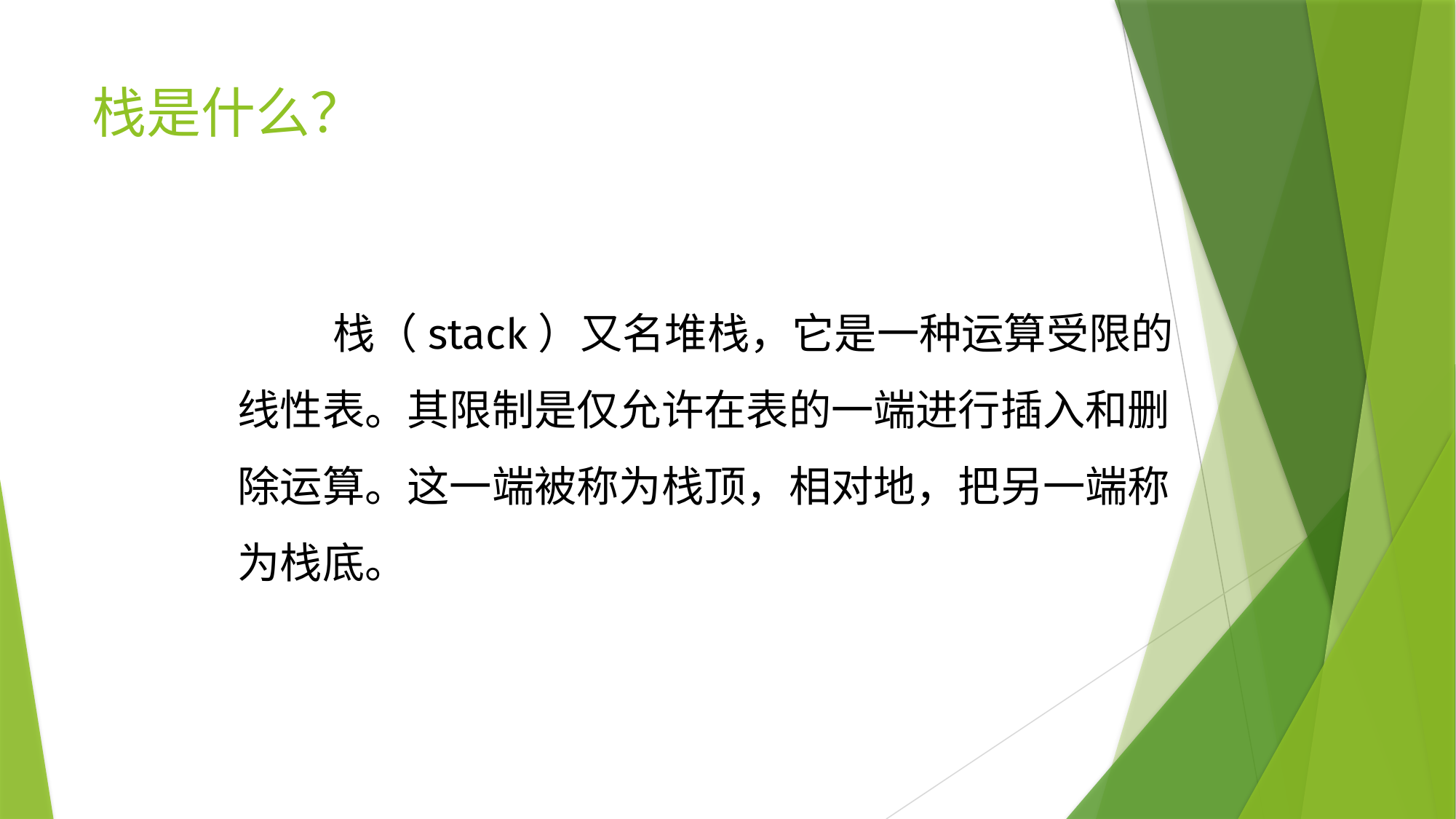

# 栈是什么？
         栈（stack）又名堆栈，它是一种运算受限的线性表。其限制是仅允许在表的一端进行插入和删除运算。这一端被称为栈顶，相对地，把另一端称为栈底。